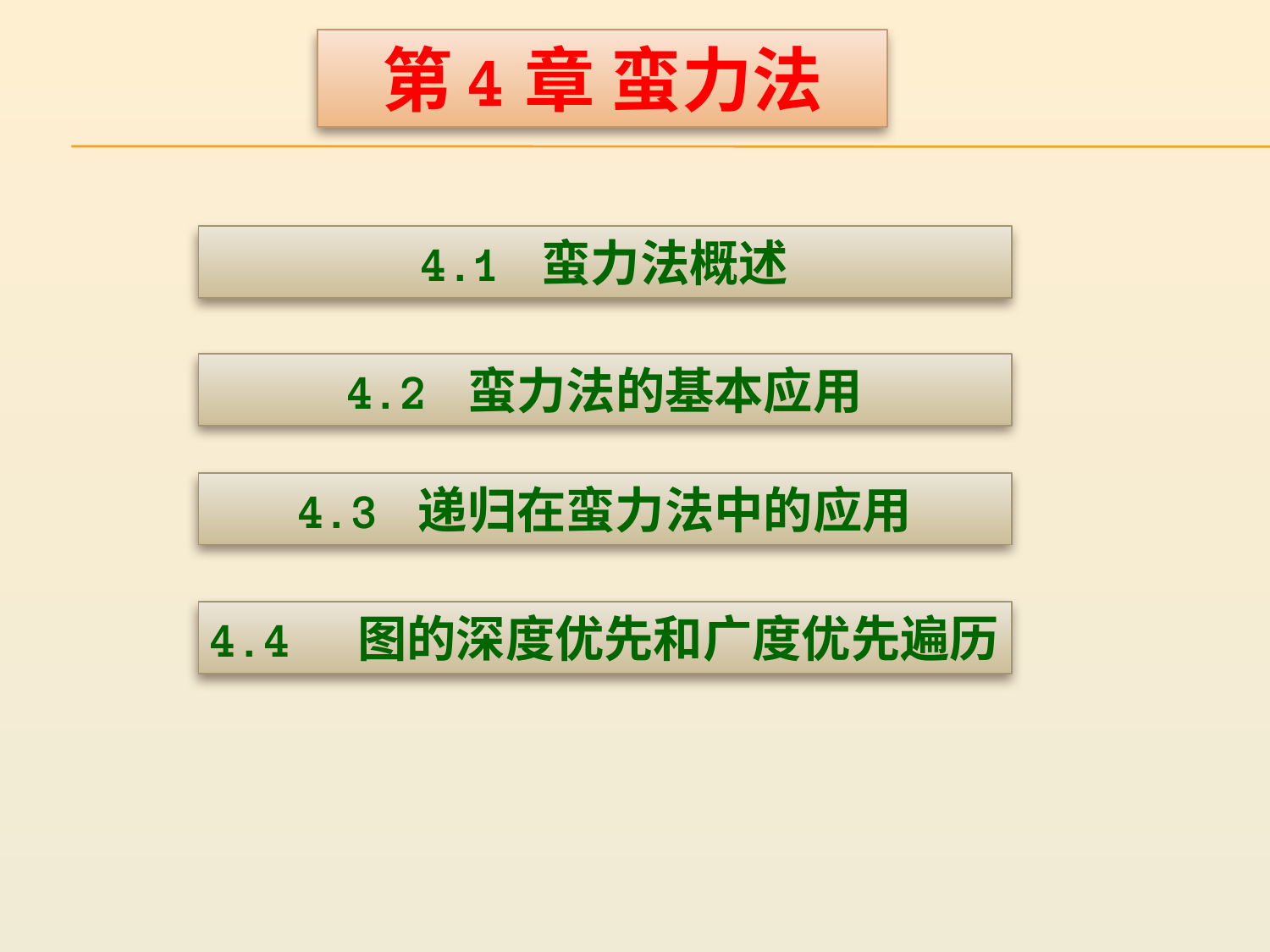

第4章 蛮力法
4.1 蛮力法概述
4.2 蛮力法的基本应用
4.3 递归在蛮力法中的应用
4.4  图的深度优先和广度优先遍历